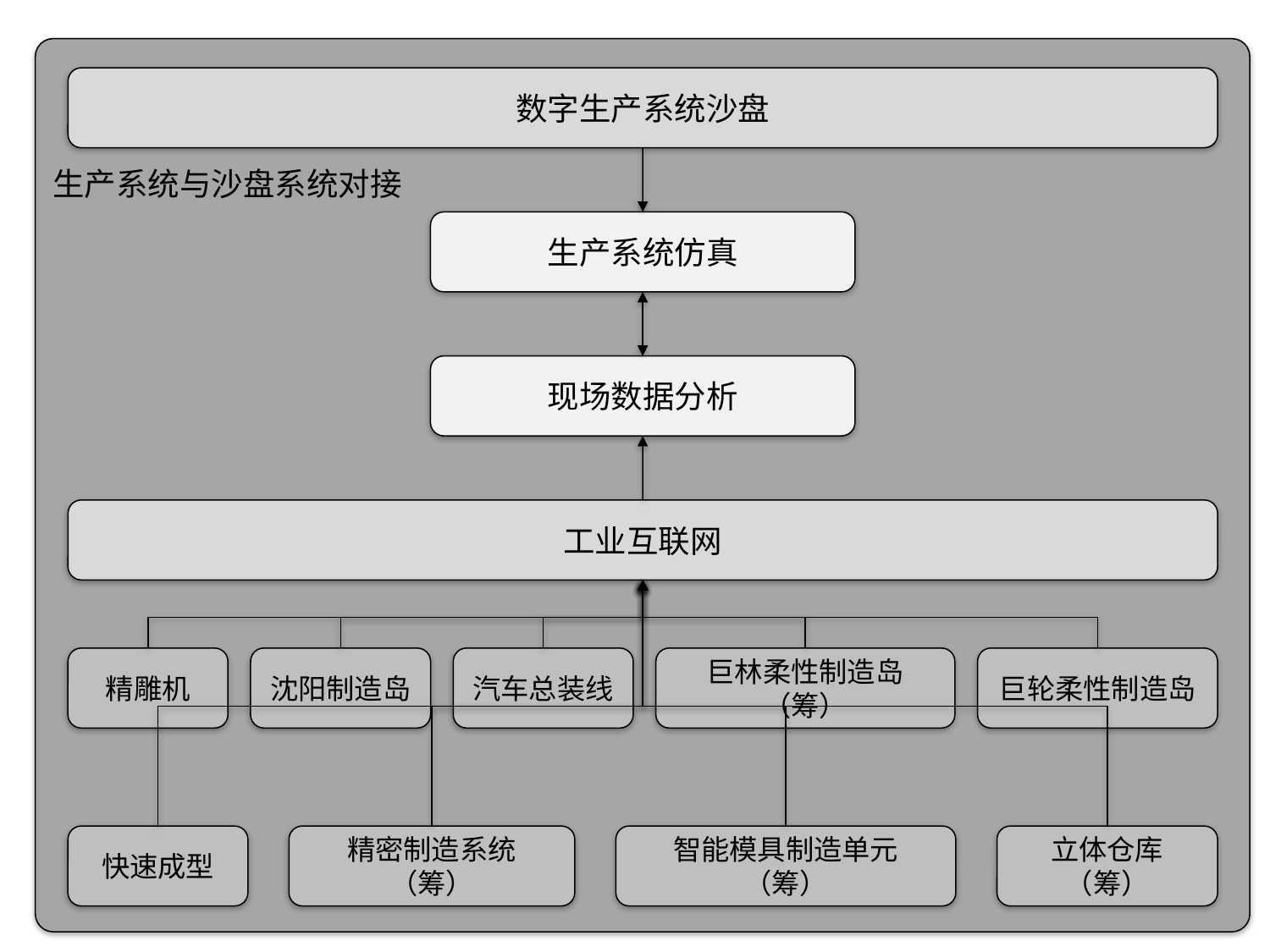

生产系统与沙盘系统对接
数字生产系统沙盘
生产系统仿真
现场数据分析
工业互联网
精雕机
沈阳制造岛
汽车总装线
巨林柔性制造岛（筹）
巨轮柔性制造岛
快速成型
精密制造系统（筹）
智能模具制造单元（筹）
立体仓库（筹）